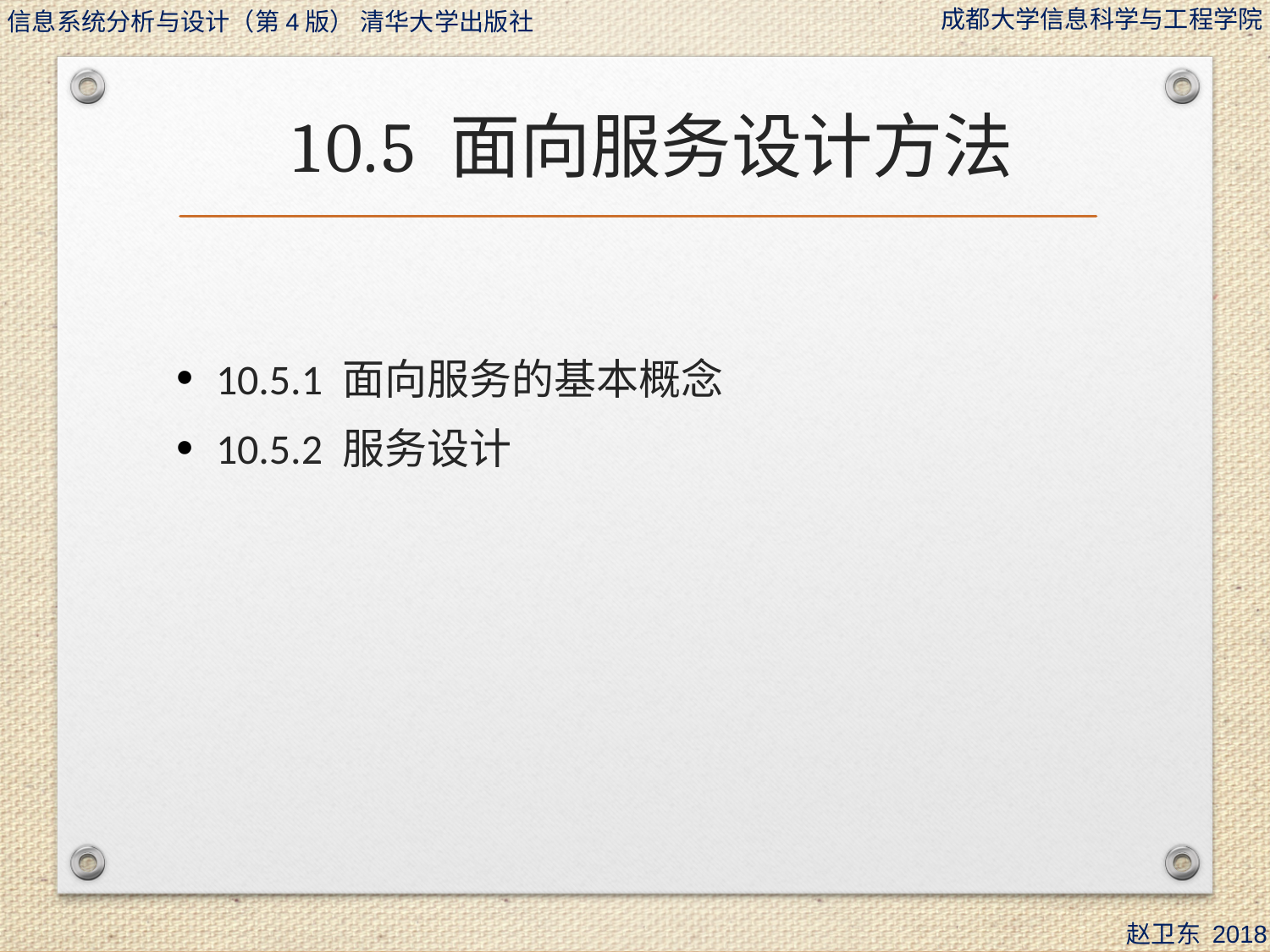

# 10.5 面向服务设计方法
10.5.1 面向服务的基本概念
10.5.2 服务设计